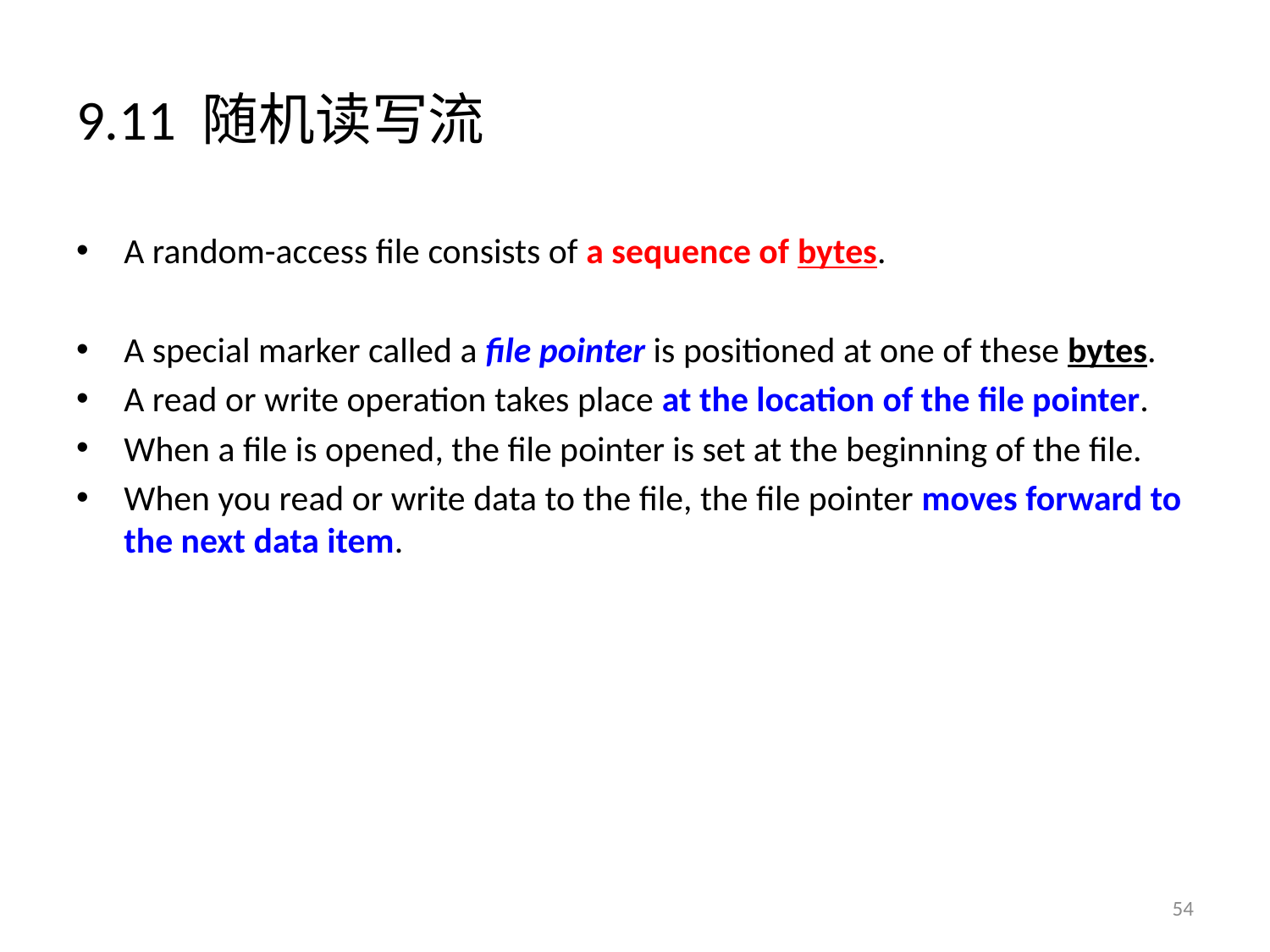

# 9.11 随机读写流
A random-access file consists of a sequence of bytes.

A special marker called a file pointer is positioned at one of these bytes.
A read or write operation takes place at the location of the file pointer.
When a file is opened, the file pointer is set at the beginning of the file.
When you read or write data to the file, the file pointer moves forward to the next data item.

54